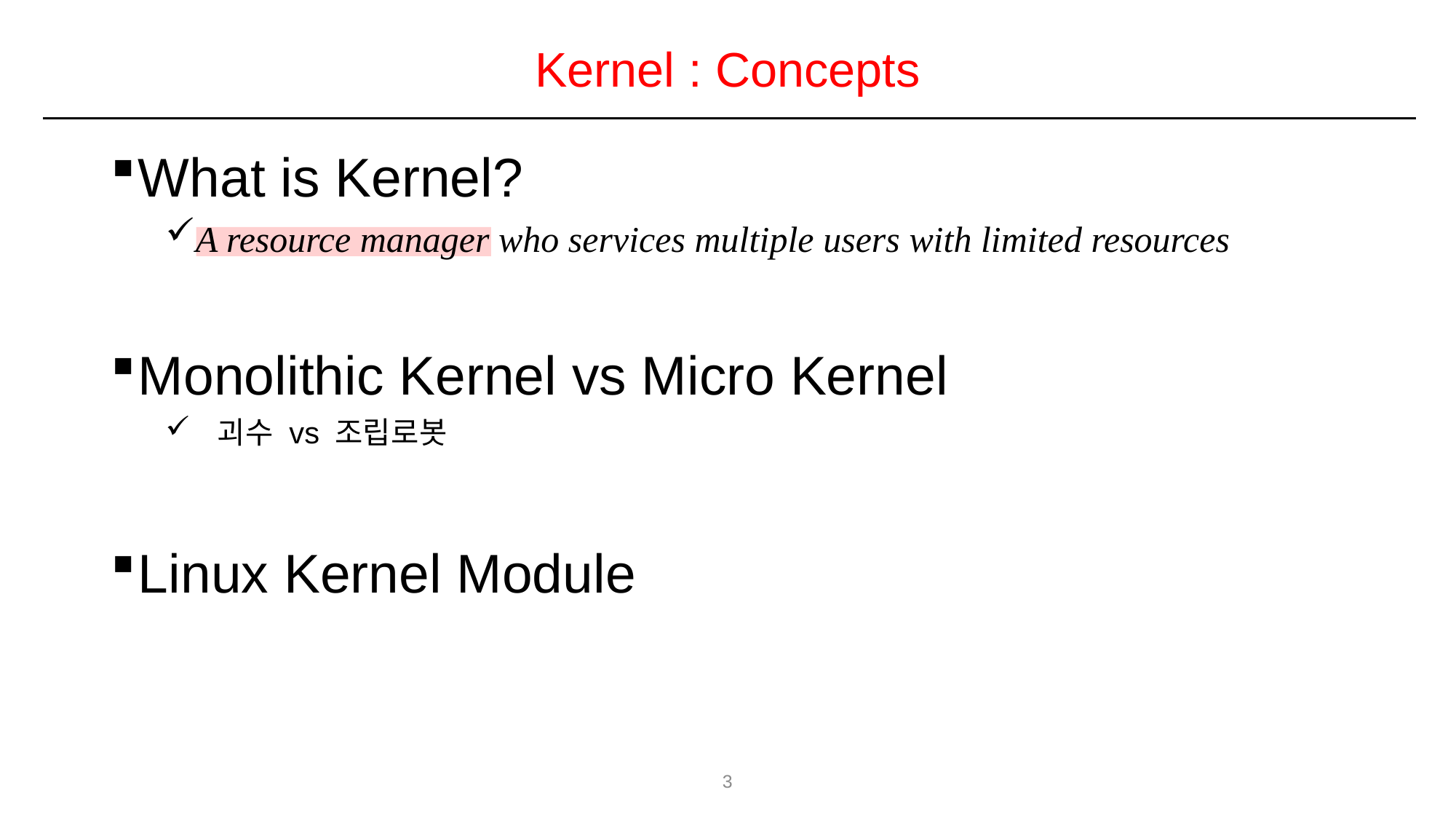

# Kernel : Concepts
What is Kernel?
A resource manager who services multiple users with limited resources

Monolithic Kernel vs Micro Kernel
  괴수 vs 조립로봇

Linux Kernel Module

3